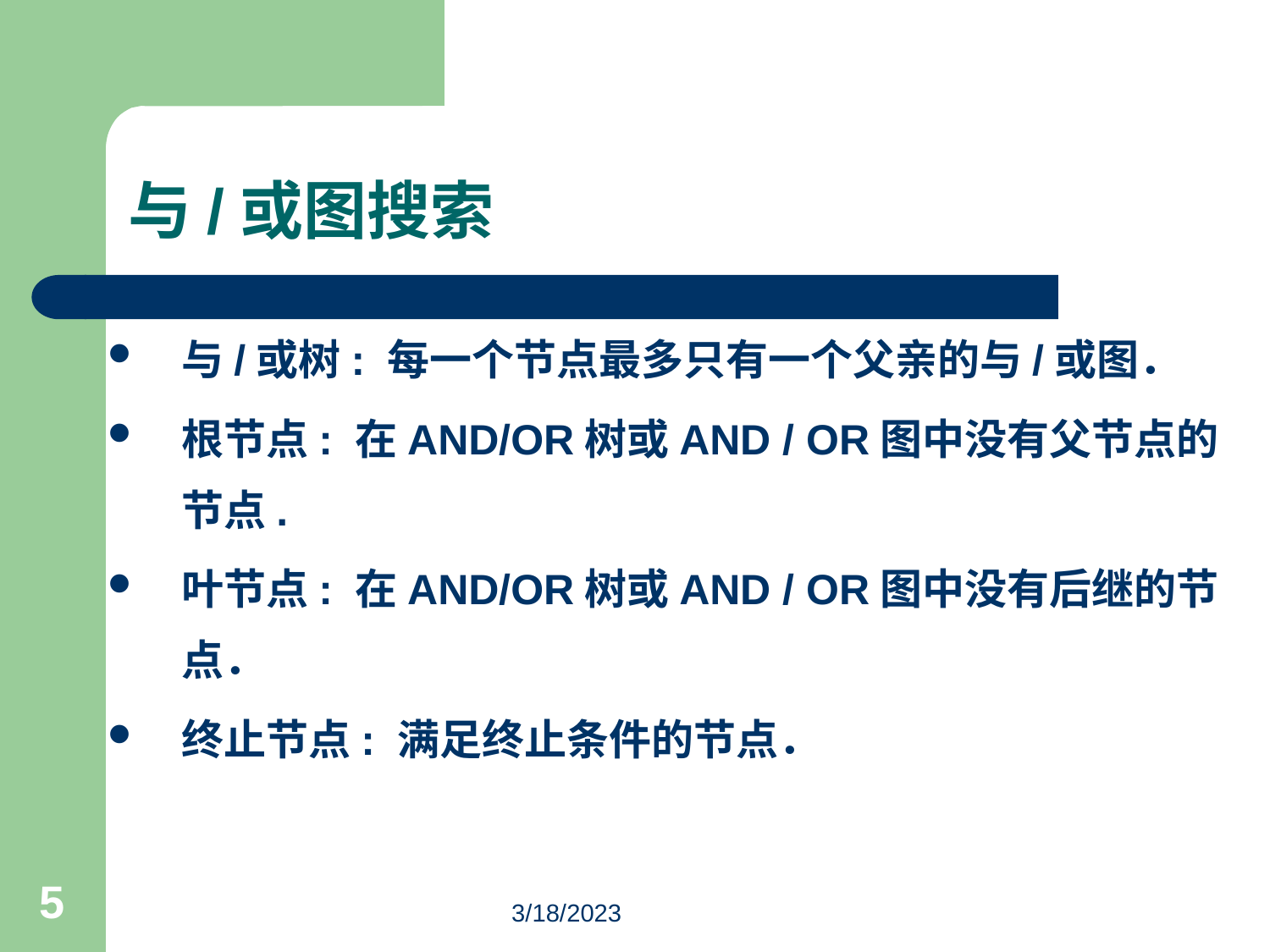

与/或图搜索
与/或树: 每一个节点最多只有一个父亲的与/或图．
根节点: 在AND/OR树或AND / OR图中没有父节点的节点.
叶节点: 在AND/OR树或AND / OR图中没有后继的节点．
终止节点: 满足终止条件的节点．
5
3/18/2023